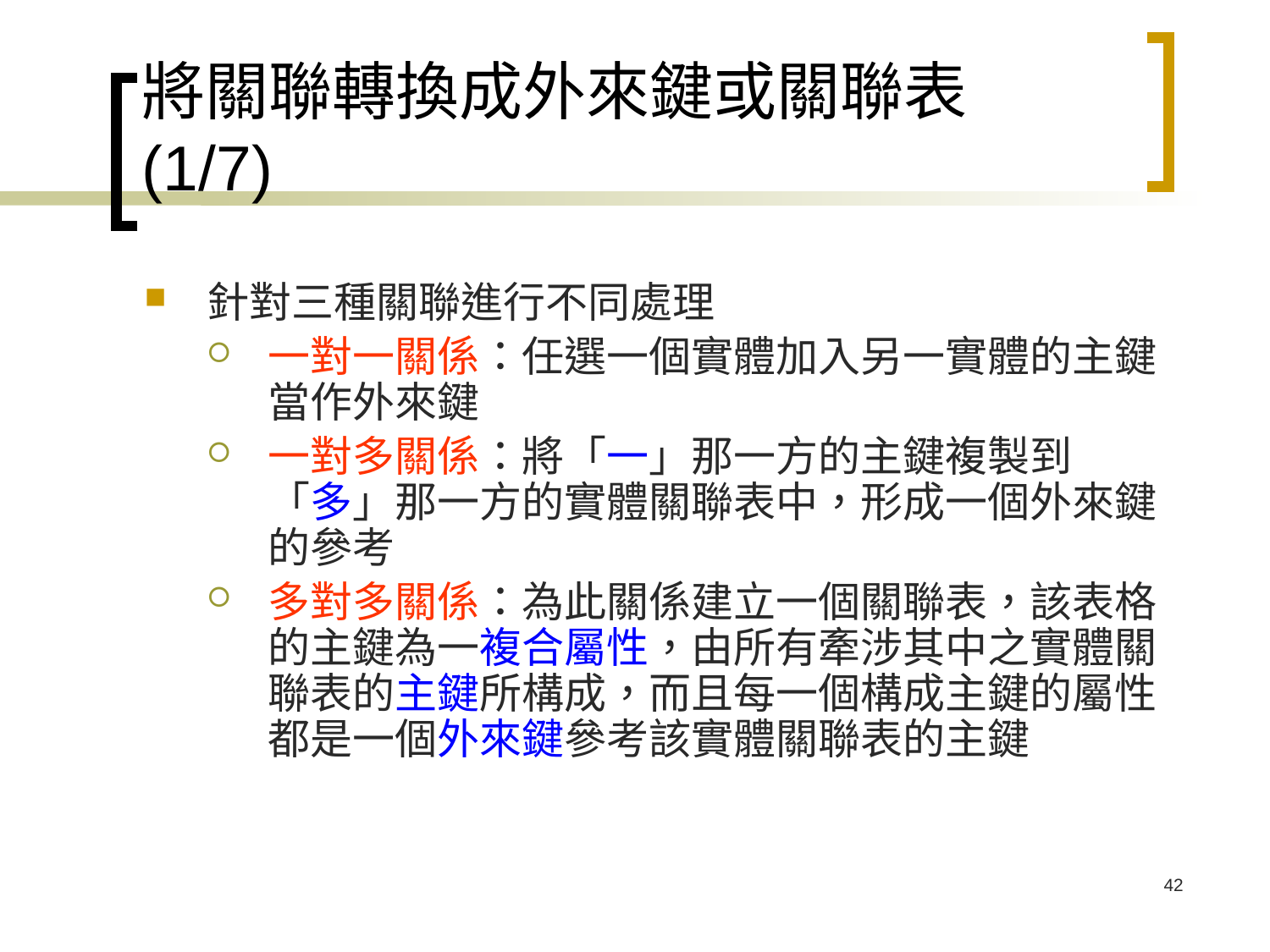

# 將關聯轉換成外來鍵或關聯表 (1/7)
針對三種關聯進行不同處理
一對一關係：任選一個實體加入另一實體的主鍵當作外來鍵
一對多關係：將「一」那一方的主鍵複製到「多」那一方的實體關聯表中，形成一個外來鍵的參考
多對多關係：為此關係建立一個關聯表，該表格的主鍵為一複合屬性，由所有牽涉其中之實體關聯表的主鍵所構成，而且每一個構成主鍵的屬性都是一個外來鍵參考該實體關聯表的主鍵
42